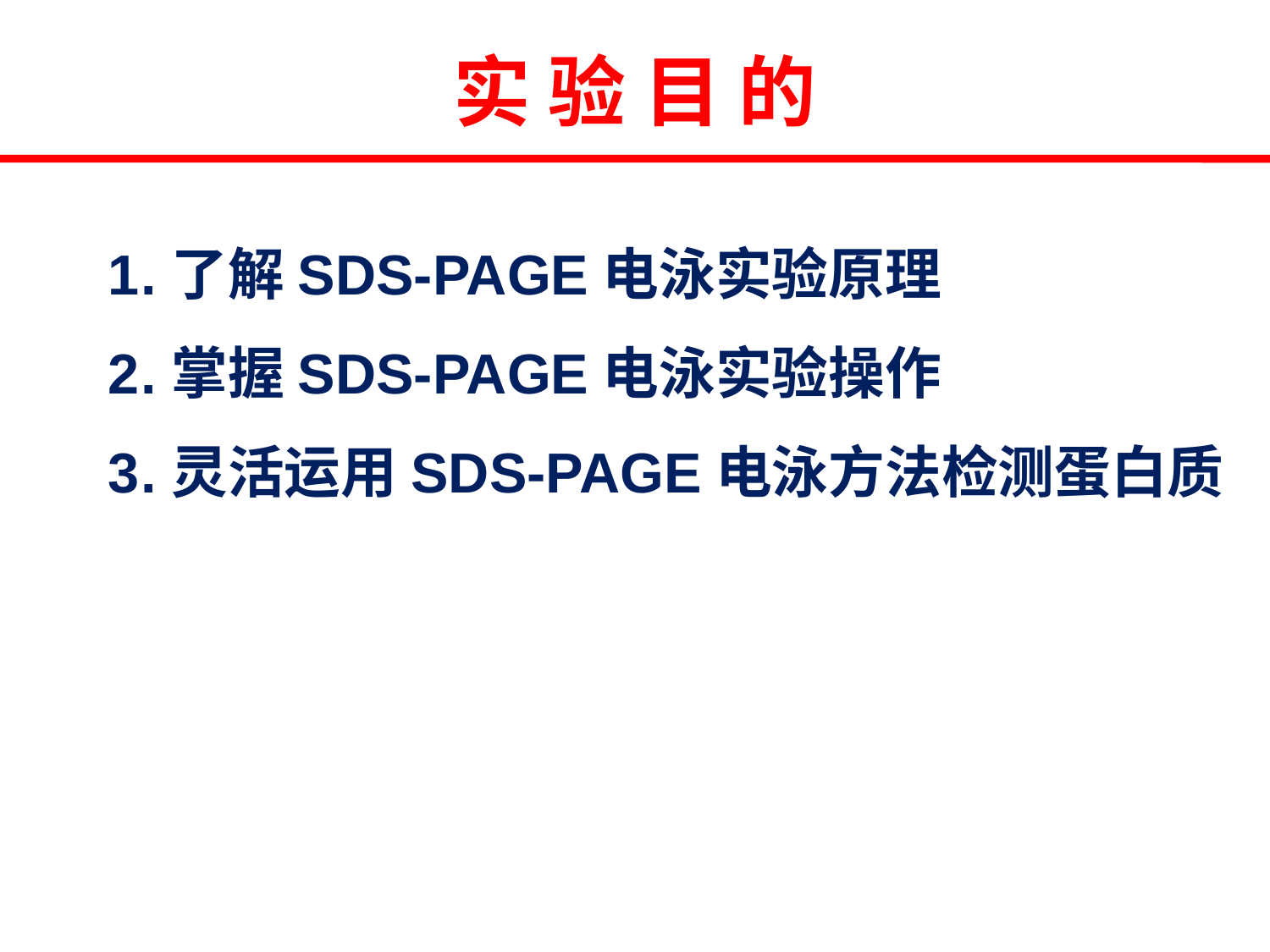

# 实 验 目 的

了解SDS-PAGE电泳实验原理
掌握SDS-PAGE电泳实验操作
灵活运用SDS-PAGE电泳方法检测蛋白质